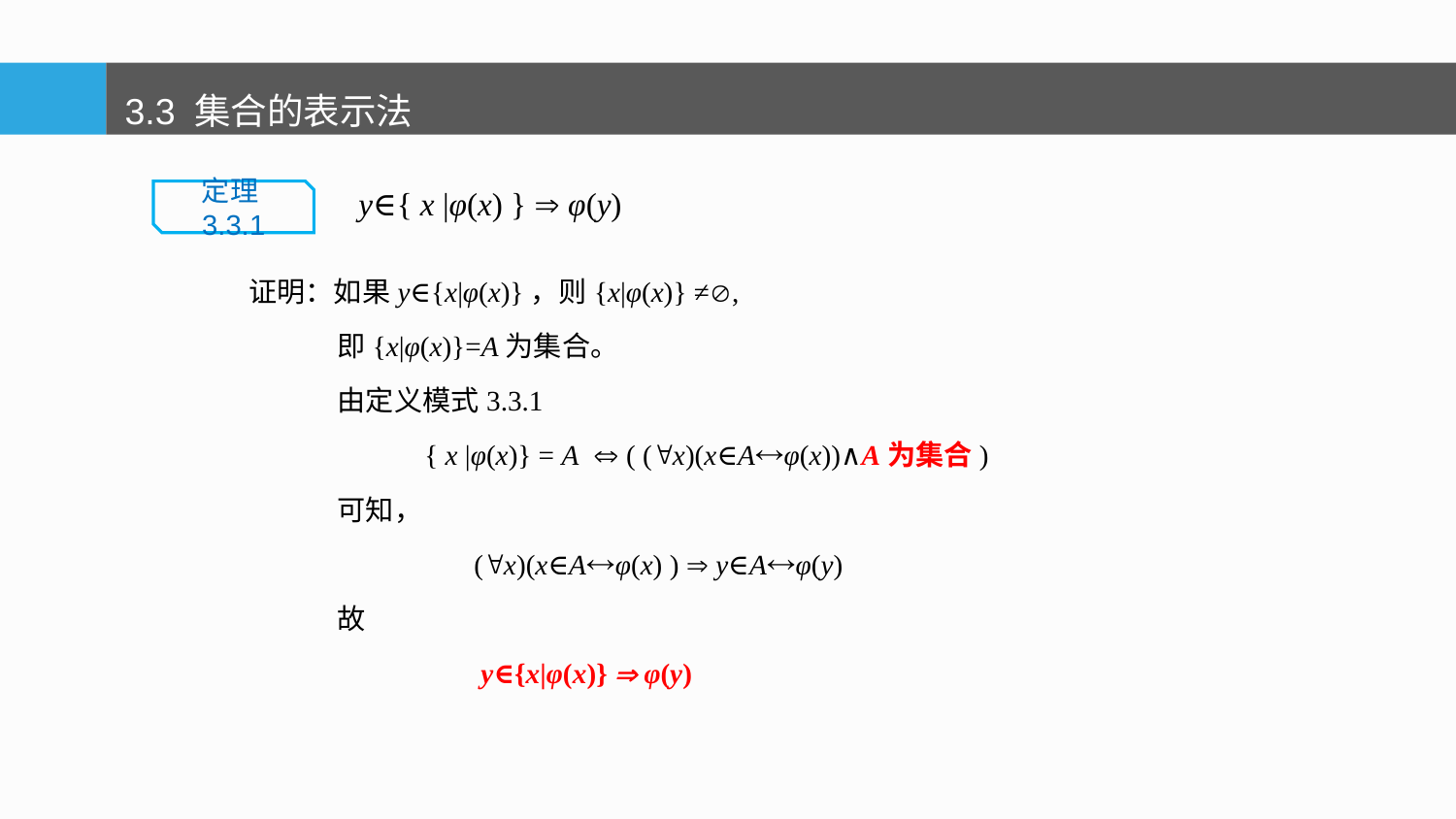

3.3 集合的表示法

y∈{ x |φ(x) } ⇒ φ(y)
定理3.3.1
证明：如果y∈{x|φ(x)}，则{x|φ(x)} ≠∅,
             即{x|φ(x)}=A为集合。
             由定义模式3.3.1
                         { x |φ(x)} = A  ⇔ ( (∀x)(x∈A↔φ(x))∧A为集合)
             可知，
                                (∀x)(x∈A↔φ(x) ) ⇒ y∈A↔φ(y)
             故
                                 y∈{x|φ(x)} ⇒ φ(y)